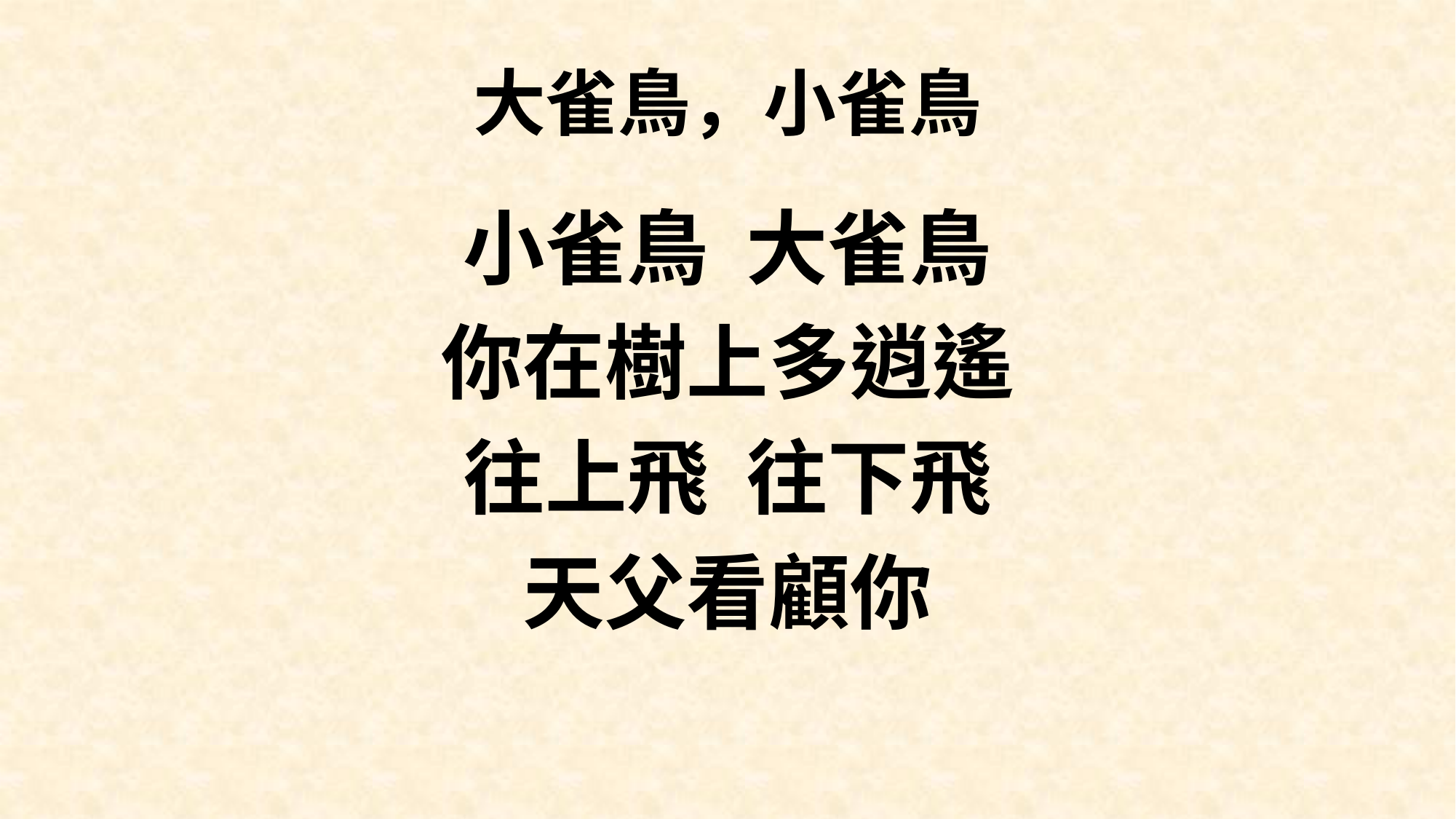

# 大雀鳥，小雀鳥
小雀鳥  大雀鳥
你在樹上多逍遙
往上飛  往下飛
天父看顧你